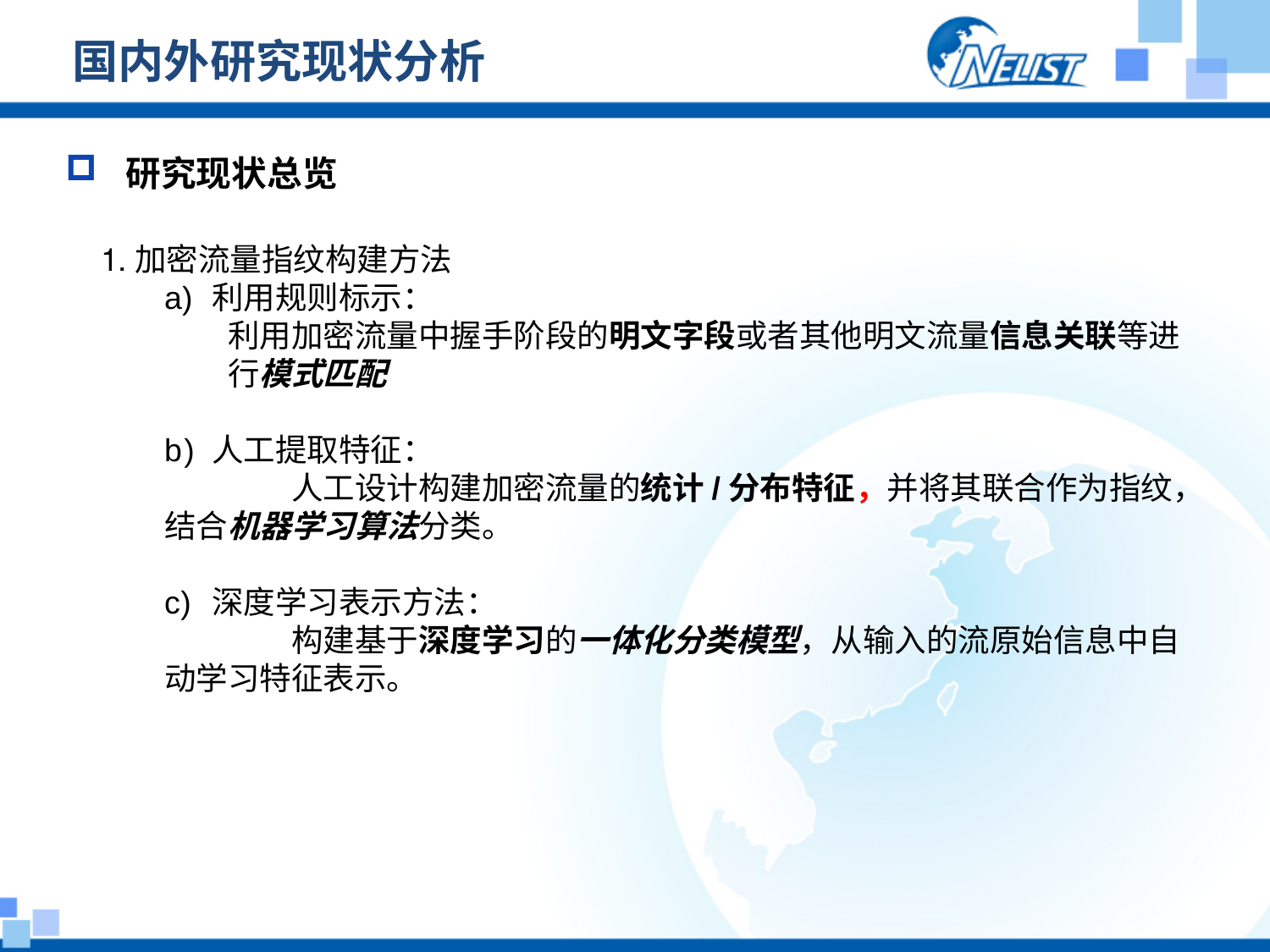

# 国内外研究现状分析
  研究现状总览

1.加密流量指纹构建方法
利用规则标示：
利用加密流量中握手阶段的明文字段或者其他明文流量信息关联等进行模式匹配

人工提取特征：
	人工设计构建加密流量的统计/分布特征，并将其联合作为指纹，结合机器学习算法分类。

深度学习表示方法：
	构建基于深度学习的一体化分类模型，从输入的流原始信息中自动学习特征表示。